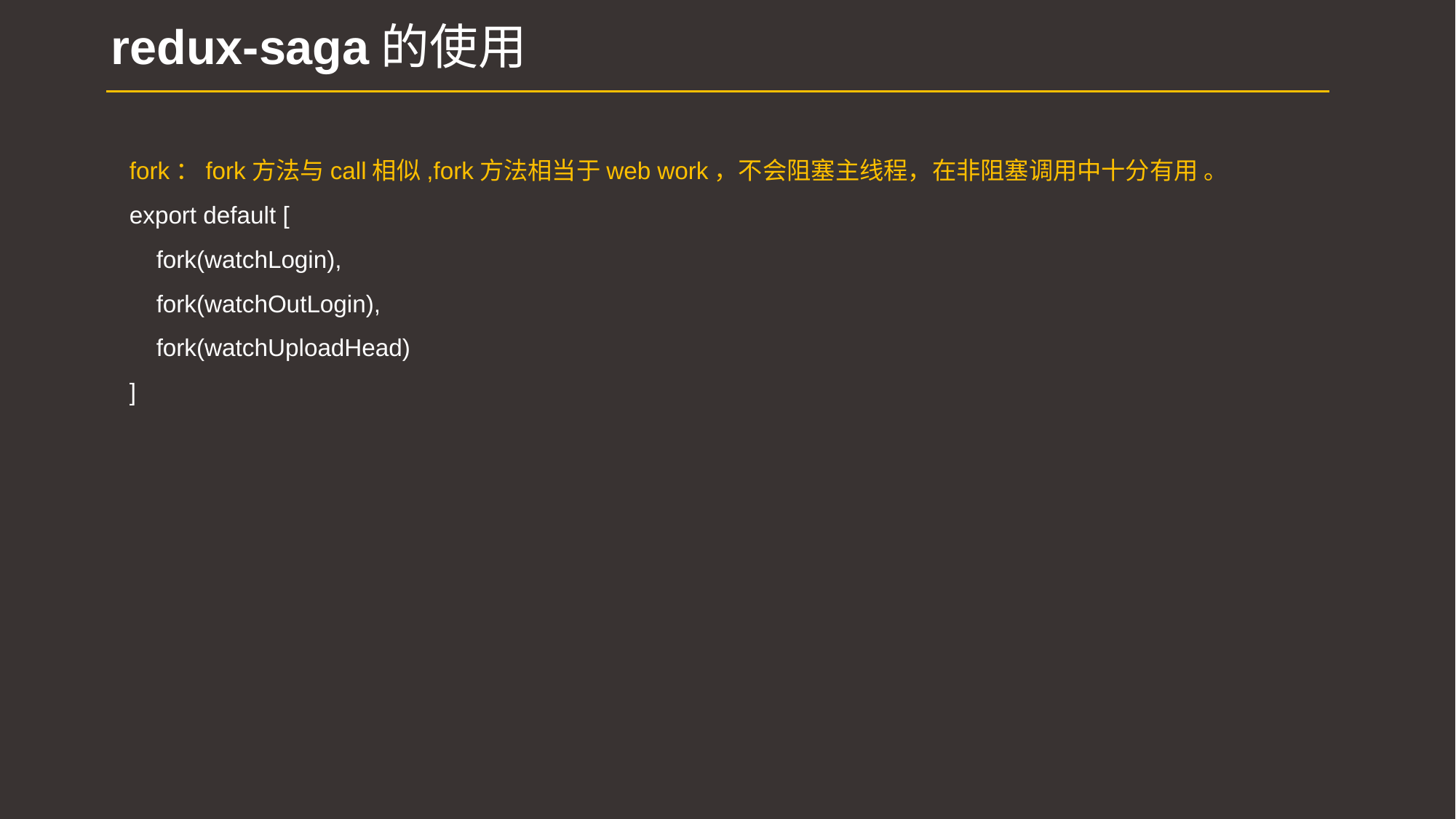

# redux-saga的使用
fork：fork方法与call相似,fork方法相当于web work，不会阻塞主线程，在非阻塞调用中十分有用 。
export default [
    fork(watchLogin),
    fork(watchOutLogin),
    fork(watchUploadHead)
]